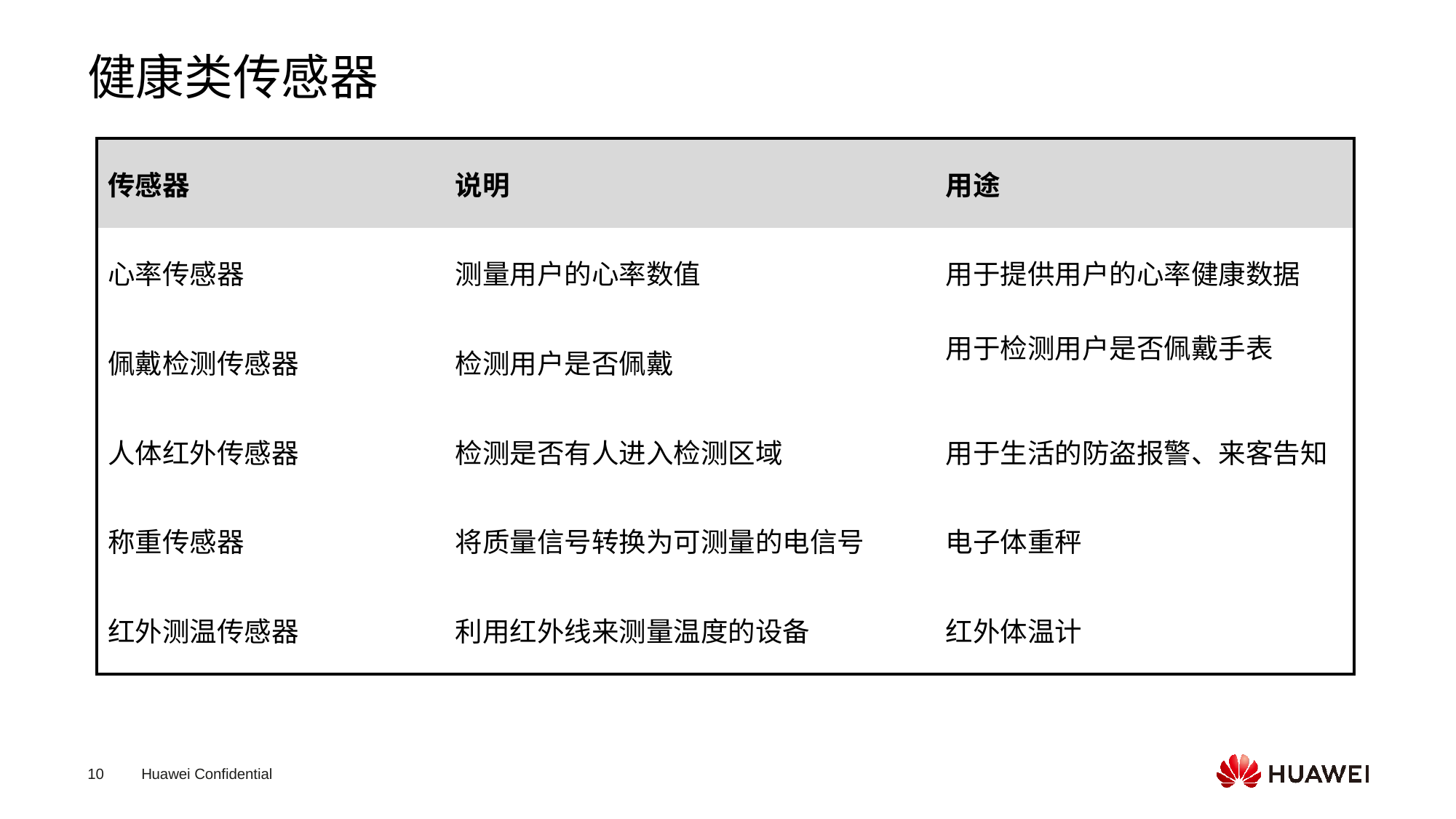

# 健康类传感器
| 传感器 | 说明 | 用途 |
| --- | --- | --- |
| 心率传感器 | 测量用户的心率数值 | 用于提供用户的心率健康数据 |
| 佩戴检测传感器 | 检测用户是否佩戴 | 用于检测用户是否佩戴手表 |
| 人体红外传感器 | 检测是否有人进入检测区域 | 用于生活的防盗报警、来客告知 |
| 称重传感器 | 将质量信号转换为可测量的电信号 | 电子体重秤 |
| 红外测温传感器 | 利用红外线来测量温度的设备 | 红外体温计 |